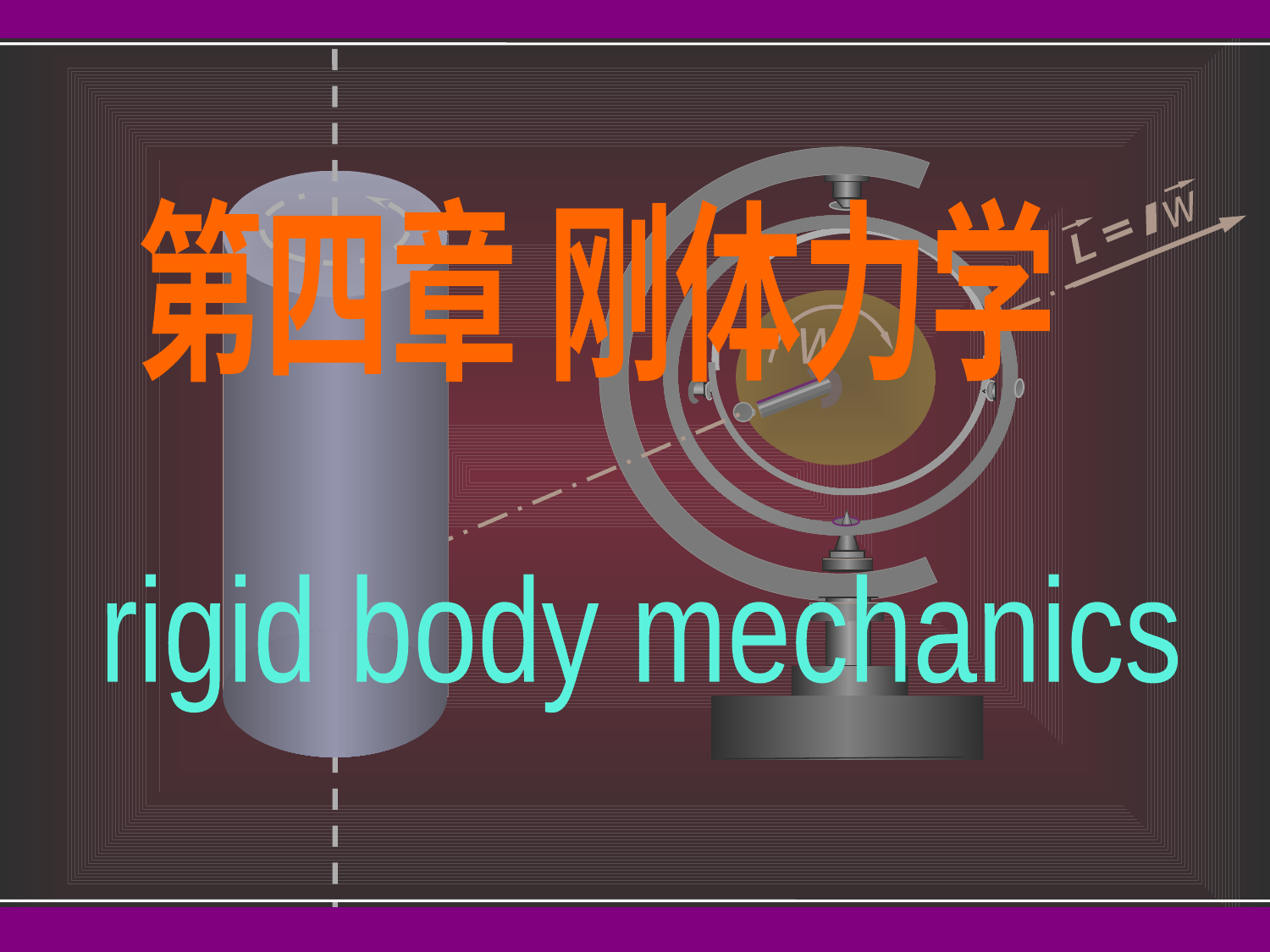

刚体转动及角动量守恒

L
I
ω

ω

第四章 刚体力学

rigid body mechanics